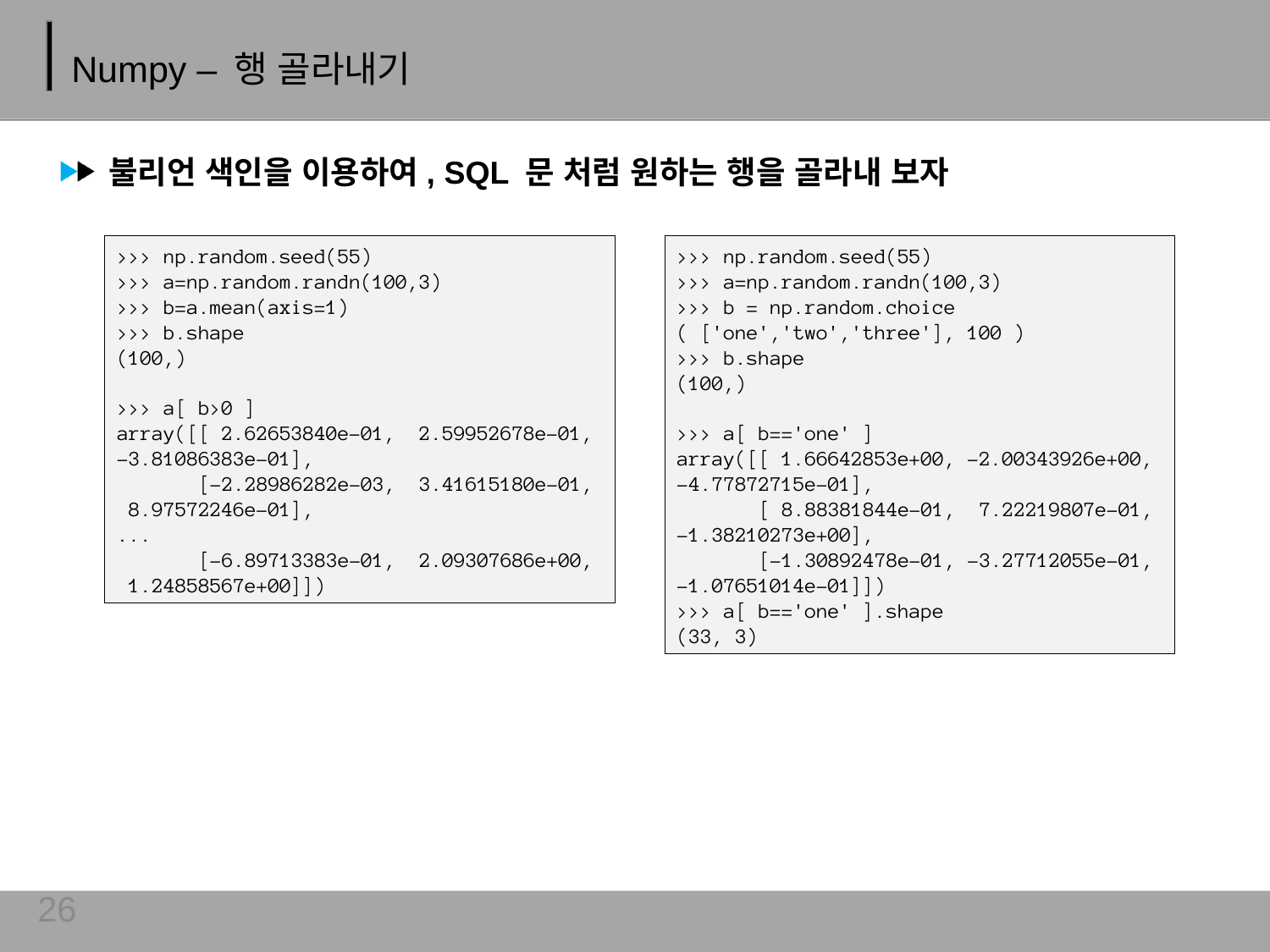

# Numpy – 행 골라내기
불리언 색인을 이용하여, SQL 문 처럼 원하는 행을 골라내 보자
>>> np.random.seed(55)
>>> a=np.random.randn(100,3)
>>> b=a.mean(axis=1)
>>> b.shape
(100,)

>>> a[ b>0 ]
array([[ 2.62653840e-01,  2.59952678e-01, -3.81086383e-01],
       [-2.28986282e-03,  3.41615180e-01,  8.97572246e-01],
...
       [-6.89713383e-01,  2.09307686e+00,  1.24858567e+00]])
>>> np.random.seed(55)
>>> a=np.random.randn(100,3)
>>> b = np.random.choice ( ['one','two','three'], 100 )
>>> b.shape
(100,)

>>> a[ b=='one' ]
array([[ 1.66642853e+00, -2.00343926e+00, -4.77872715e-01],
       [ 8.88381844e-01,  7.22219807e-01, -1.38210273e+00],
       [-1.30892478e-01, -3.27712055e-01, -1.07651014e-01]])
>>> a[ b=='one' ].shape
(33, 3)
26